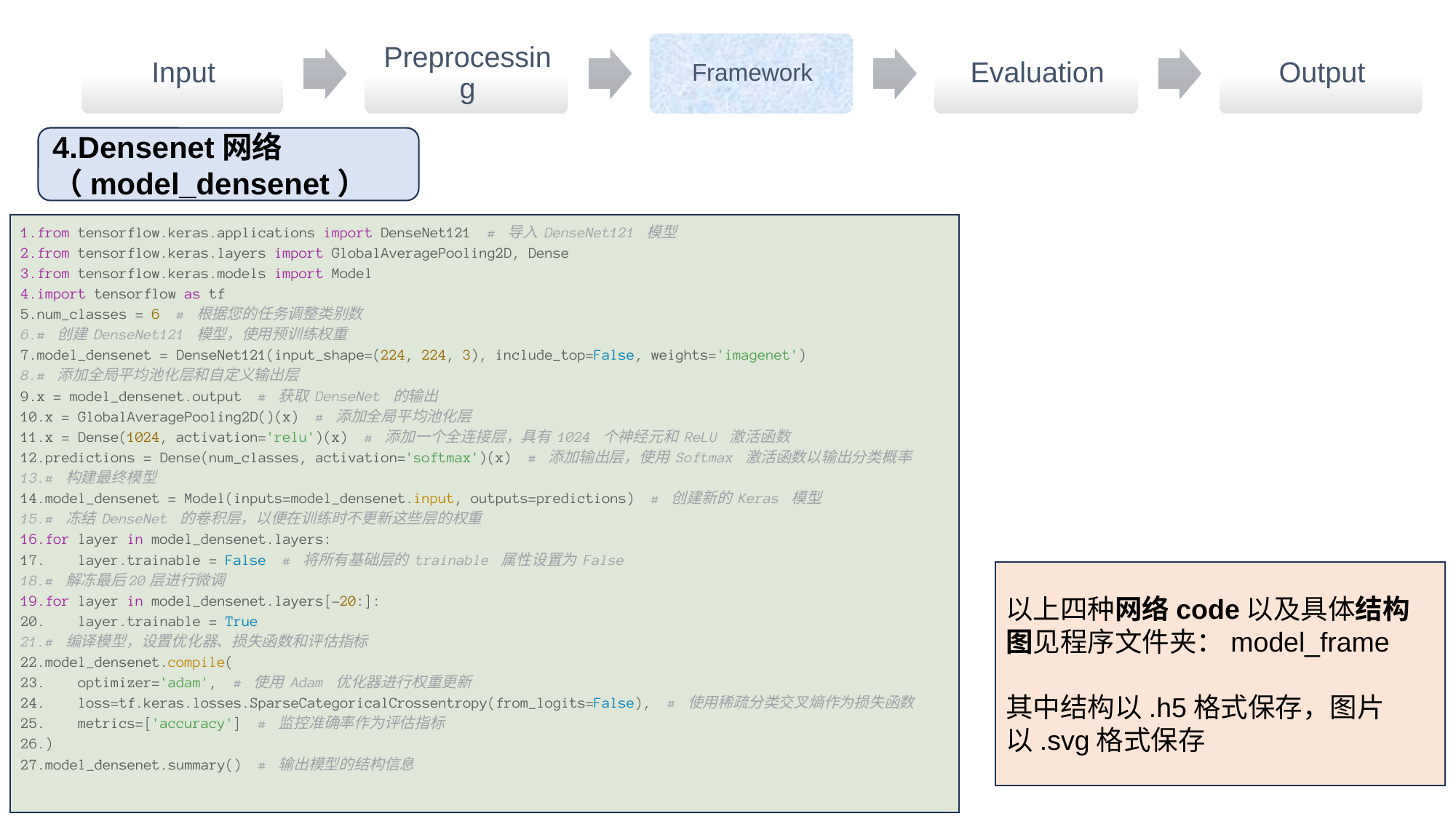

Input

Preprocessing

Framework

Evaluation

Output
4.Densenet网络（model_densenet）
from tensorflow.keras.applications import DenseNet121  # 导入 DenseNet121 模型
from tensorflow.keras.layers import GlobalAveragePooling2D, Dense
from tensorflow.keras.models import Model
import tensorflow as tf
num_classes = 6  # 根据您的任务调整类别数
# 创建 DenseNet121 模型，使用预训练权重
model_densenet = DenseNet121(input_shape=(224, 224, 3), include_top=False, weights='imagenet')
# 添加全局平均池化层和自定义输出层
x = model_densenet.output  # 获取 DenseNet 的输出
x = GlobalAveragePooling2D()(x)  # 添加全局平均池化层
x = Dense(1024, activation='relu')(x)  # 添加一个全连接层，具有 1024 个神经元和 ReLU 激活函数
predictions = Dense(num_classes, activation='softmax')(x)  # 添加输出层，使用 Softmax 激活函数以输出分类概率
# 构建最终模型
model_densenet = Model(inputs=model_densenet.input, outputs=predictions)  # 创建新的 Keras 模型
# 冻结 DenseNet 的卷积层，以便在训练时不更新这些层的权重
for layer in model_densenet.layers:
    layer.trainable = False  # 将所有基础层的 trainable 属性设置为 False
# 解冻最后20层进行微调
for layer in model_densenet.layers[-20:]:
    layer.trainable = True
# 编译模型，设置优化器、损失函数和评估指标
model_densenet.compile(
    optimizer='adam',  # 使用 Adam 优化器进行权重更新
    loss=tf.keras.losses.SparseCategoricalCrossentropy(from_logits=False),  # 使用稀疏分类交叉熵作为损失函数
    metrics=['accuracy']  # 监控准确率作为评估指标
)
model_densenet.summary()  # 输出模型的结构信息

以上四种网络code以及具体结构图见程序文件夹：model_frame

其中结构以.h5格式保存，图片以.svg格式保存